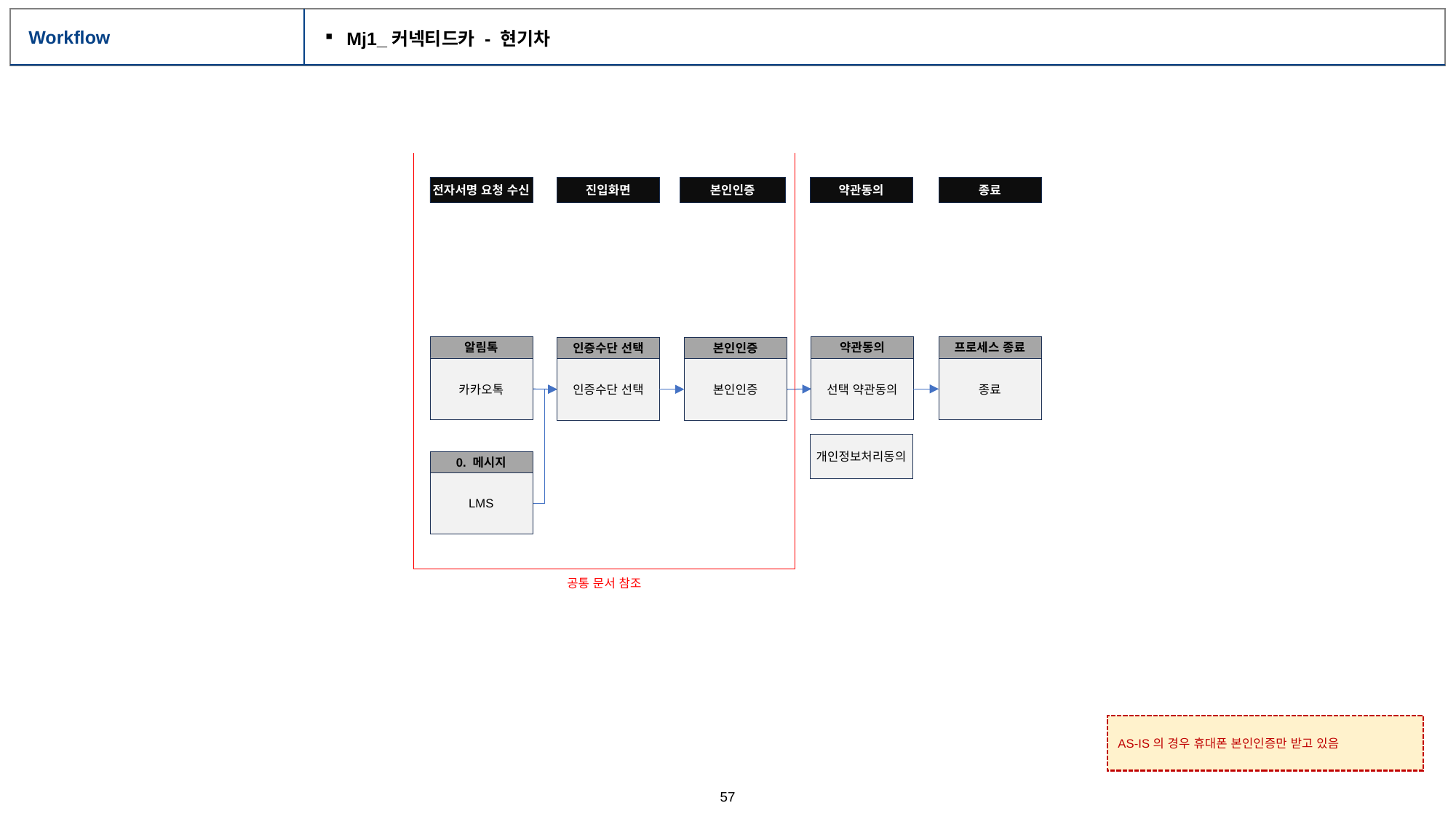

# Workflow
Mj1_커넥티드카 - 현기차

전자서명 요청 수신
진입화면
본인인증
약관동의
종료
약관동의
선택 약관동의
프로세스 종료
종료
알림톡
카카오톡
인증수단 선택
인증수단 선택
본인인증
본인인증
개인정보처리동의
0. 메시지
LMS
공통 문서 참조
AS-IS의 경우 휴대폰 본인인증만 받고 있음